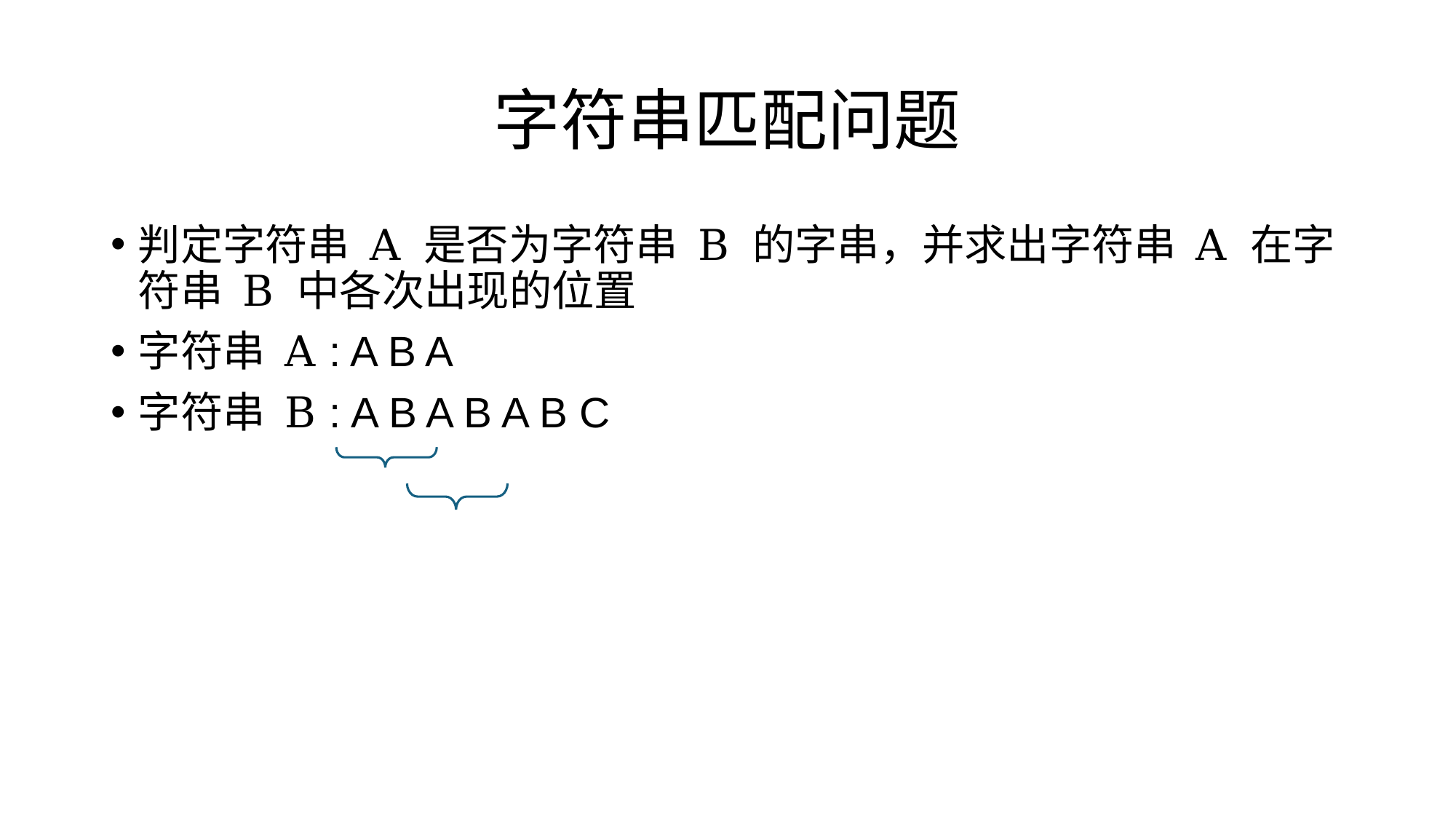

# 字符串匹配问题
判定字符串 A 是否为字符串 B 的字串，并求出字符串 A 在字符串 B 中各次出现的位置
字符串 A : A B A
字符串 B : A B A B A B C